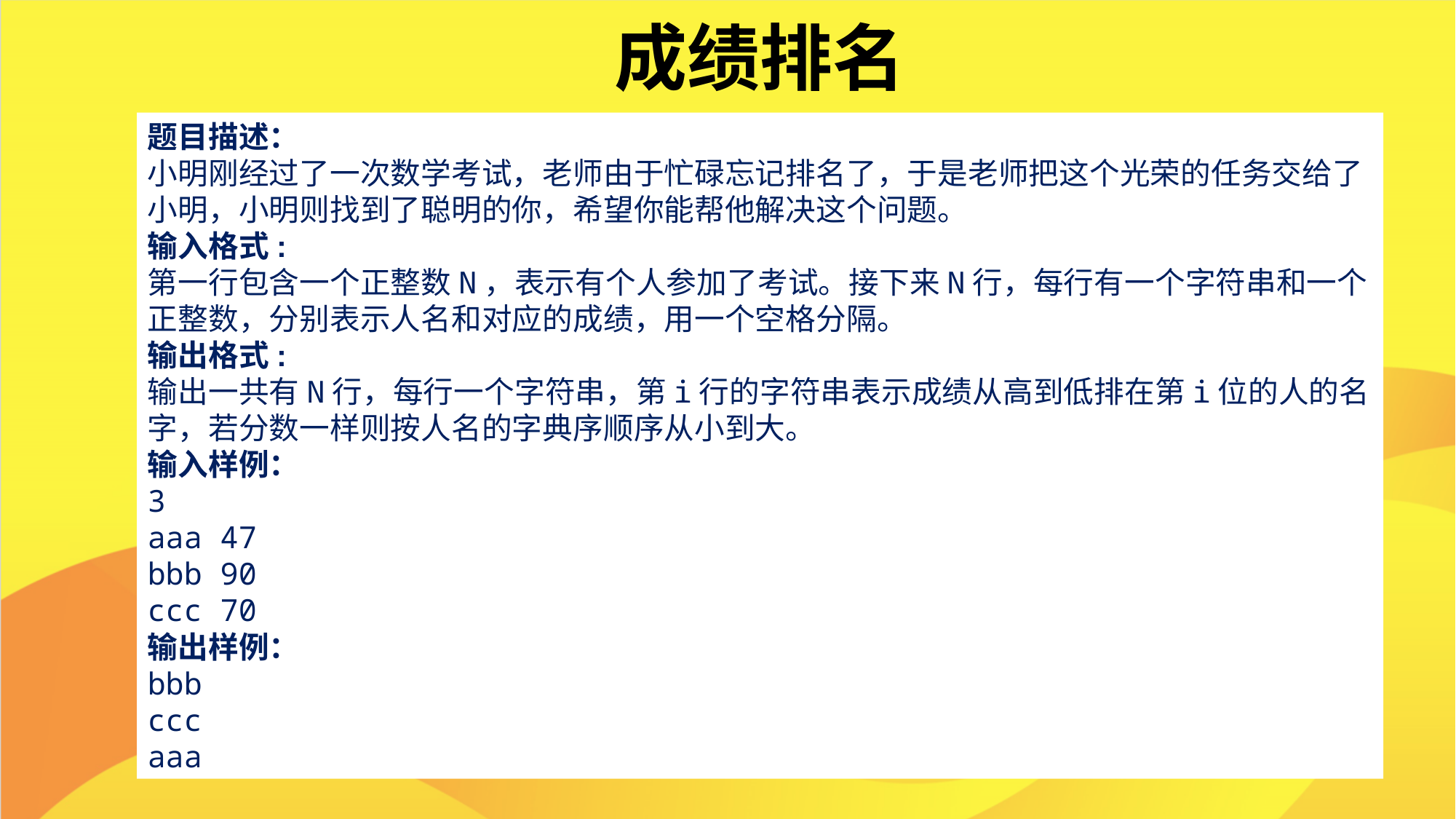

成绩排名
题目描述：
小明刚经过了一次数学考试，老师由于忙碌忘记排名了，于是老师把这个光荣的任务交给了小明，小明则找到了聪明的你，希望你能帮他解决这个问题。
输入格式:
第一行包含一个正整数N，表示有个人参加了考试。接下来N行，每行有一个字符串和一个正整数，分别表示人名和对应的成绩，用一个空格分隔。
输出格式:
输出一共有N行，每行一个字符串，第i行的字符串表示成绩从高到低排在第i位的人的名字，若分数一样则按人名的字典序顺序从小到大。
输入样例：
3
aaa 47
bbb 90
ccc 70
输出样例：
bbb
ccc
aaa